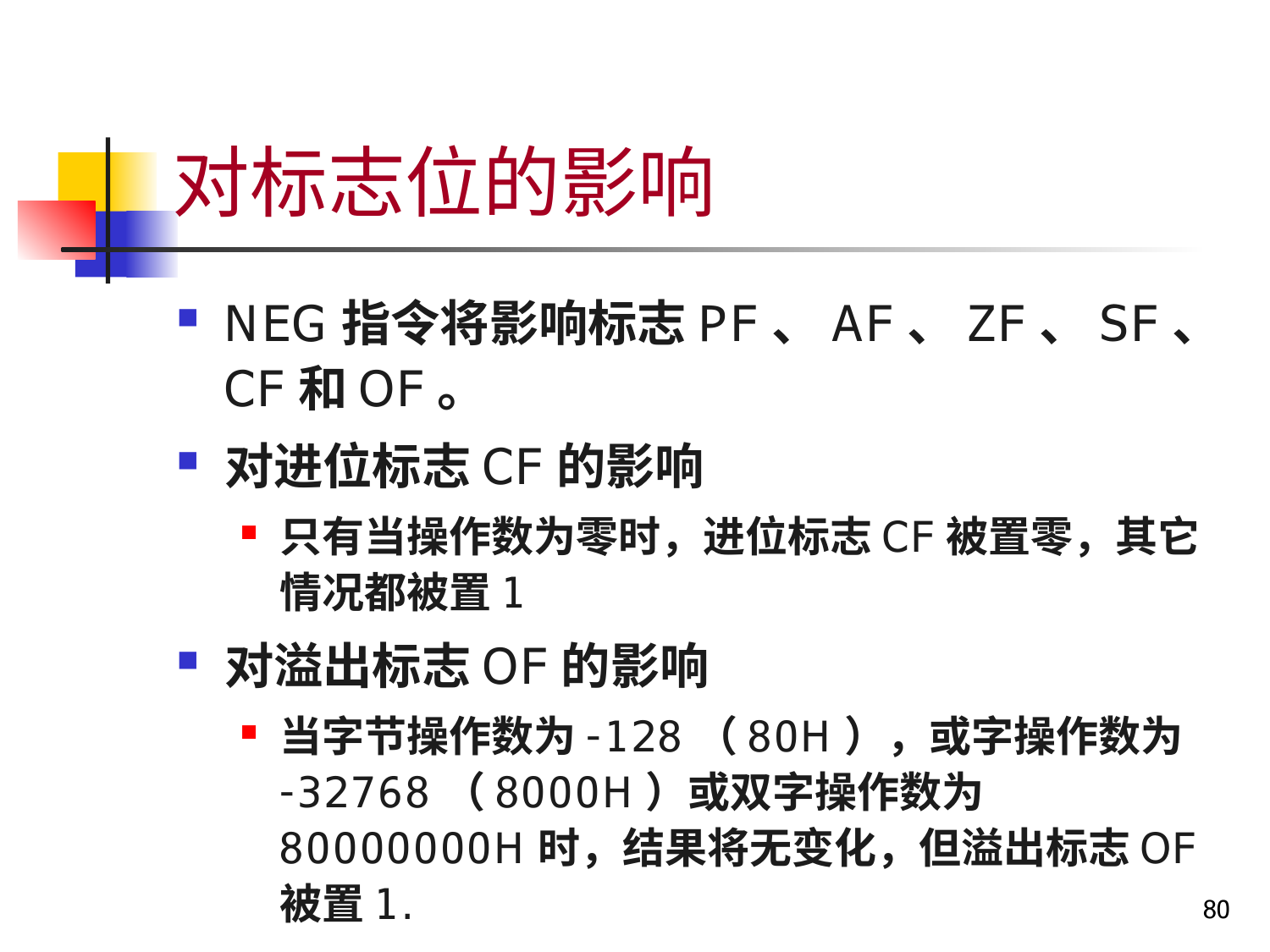

# 对标志位的影响
NEG指令将影响标志PF、AF、ZF、SF、CF和OF。
对进位标志CF的影响
只有当操作数为零时，进位标志CF被置零，其它情况都被置1
对溢出标志OF的影响
当字节操作数为-128（80H），或字操作数为      -32768（8000H）或双字操作数为80000000H时，结果将无变化，但溢出标志OF被置1.
80